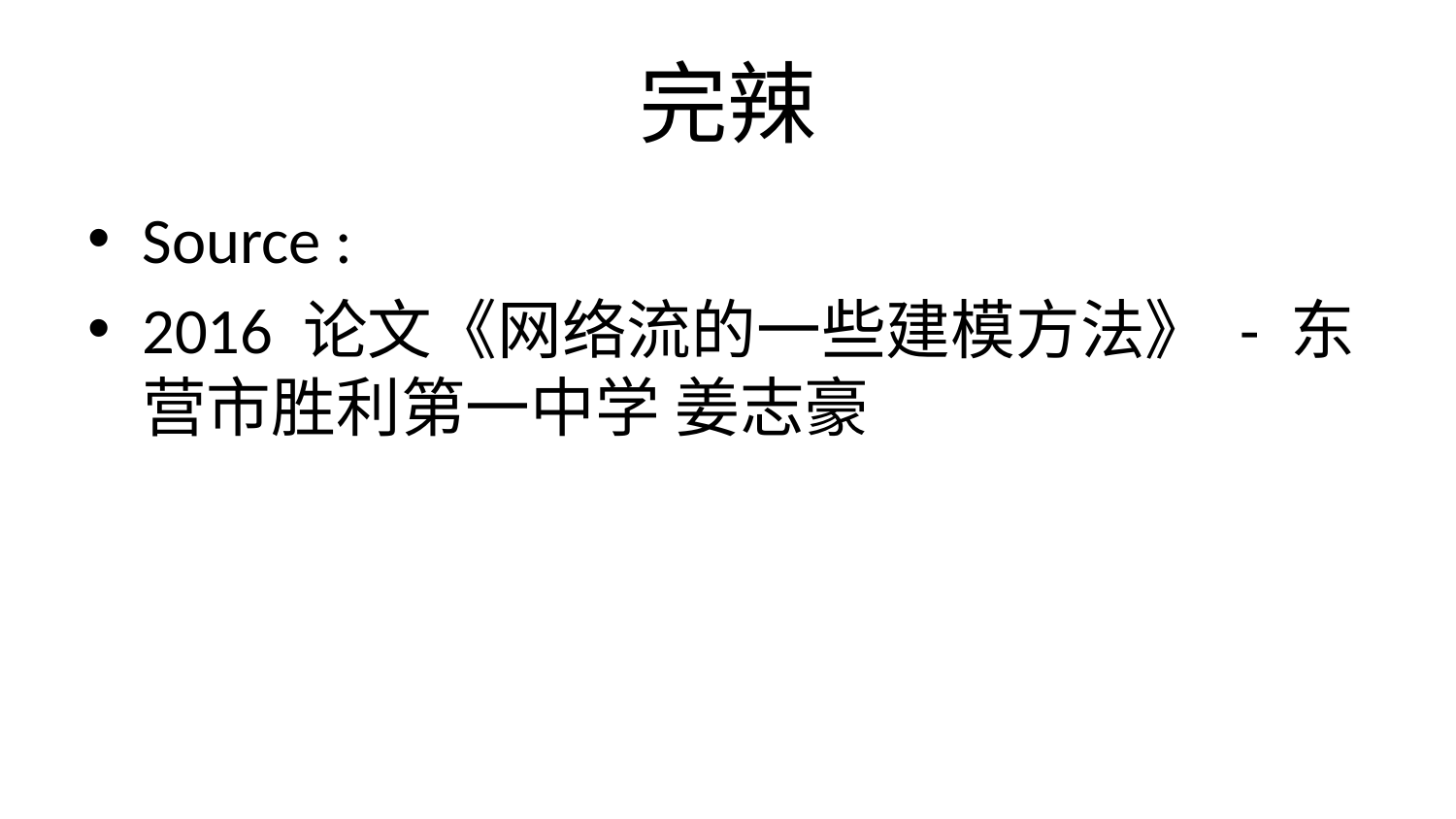

# 完辣
Source :
2016 论文《网络流的一些建模方法》 - 东营市胜利第一中学 姜志豪